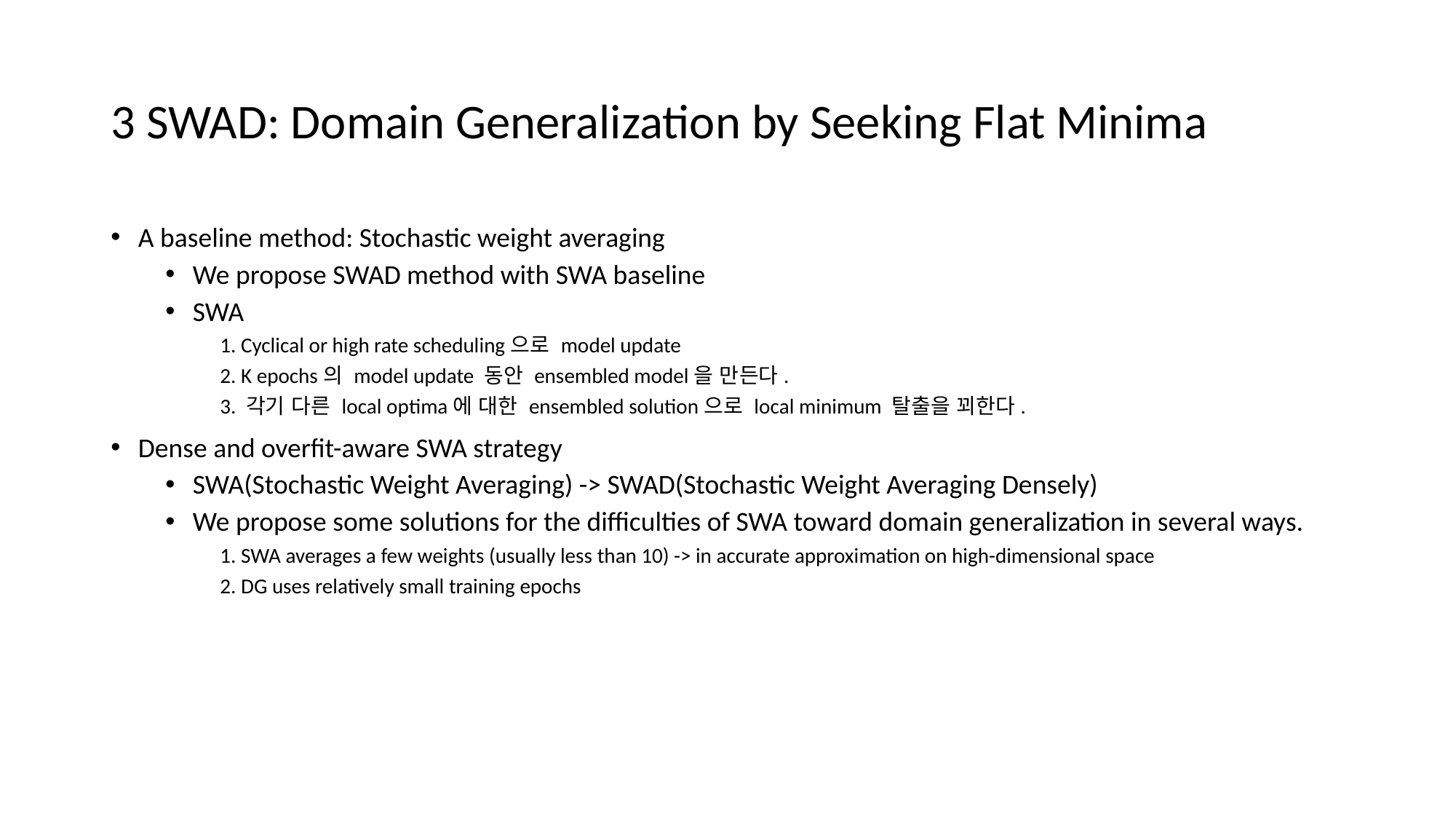

# 3 SWAD: Domain Generalization by Seeking Flat Minima
A baseline method: Stochastic weight averaging
We propose SWAD method with SWA baseline
SWA
1. Cyclical or high rate scheduling으로 model update
2. K epochs의 model update 동안 ensembled model을 만든다.
3. 각기 다른 local optima에 대한 ensembled solution으로 local minimum 탈출을 꾀한다.
Dense and overfit-aware SWA strategy
SWA(Stochastic Weight Averaging) -> SWAD(Stochastic Weight Averaging Densely)
We propose some solutions for the difficulties of SWA toward domain generalization in several ways.
1. SWA averages a few weights (usually less than 10) -> in accurate approximation on high-dimensional space
2. DG uses relatively small training epochs